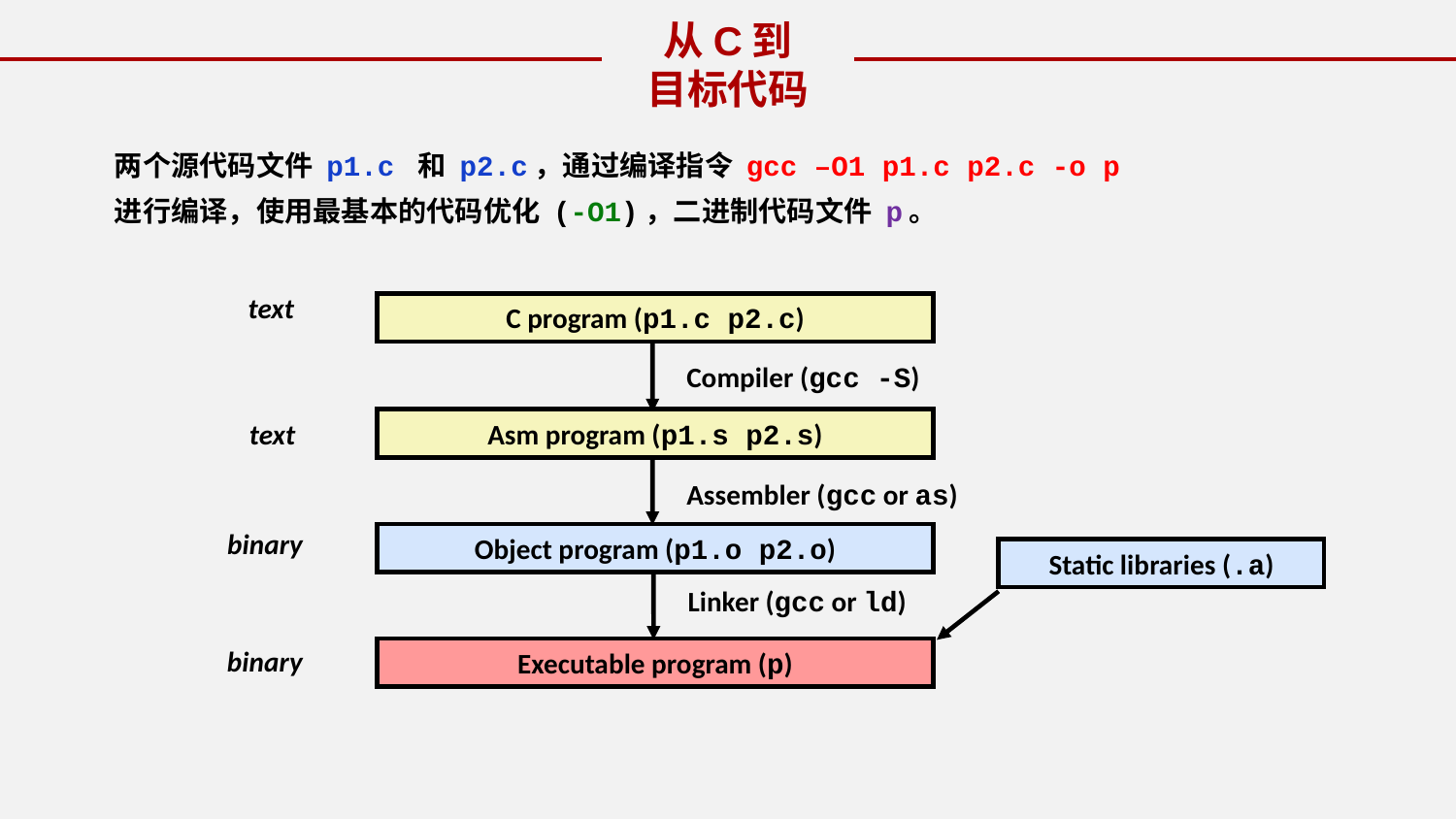

从C到
目标代码
两个源代码文件 p1.c 和 p2.c，通过编译指令 gcc –O1 p1.c p2.c -o p
进行编译，使用最基本的代码优化 (-O1)，二进制代码文件 p。
text
C program (p1.c p2.c)

Compiler (gcc -S)
text
Asm program (p1.s p2.s)

Assembler (gcc or as)
binary
Object program (p1.o p2.o)
Static libraries (.a)

Linker (gcc or ld)

binary
Executable program (p)